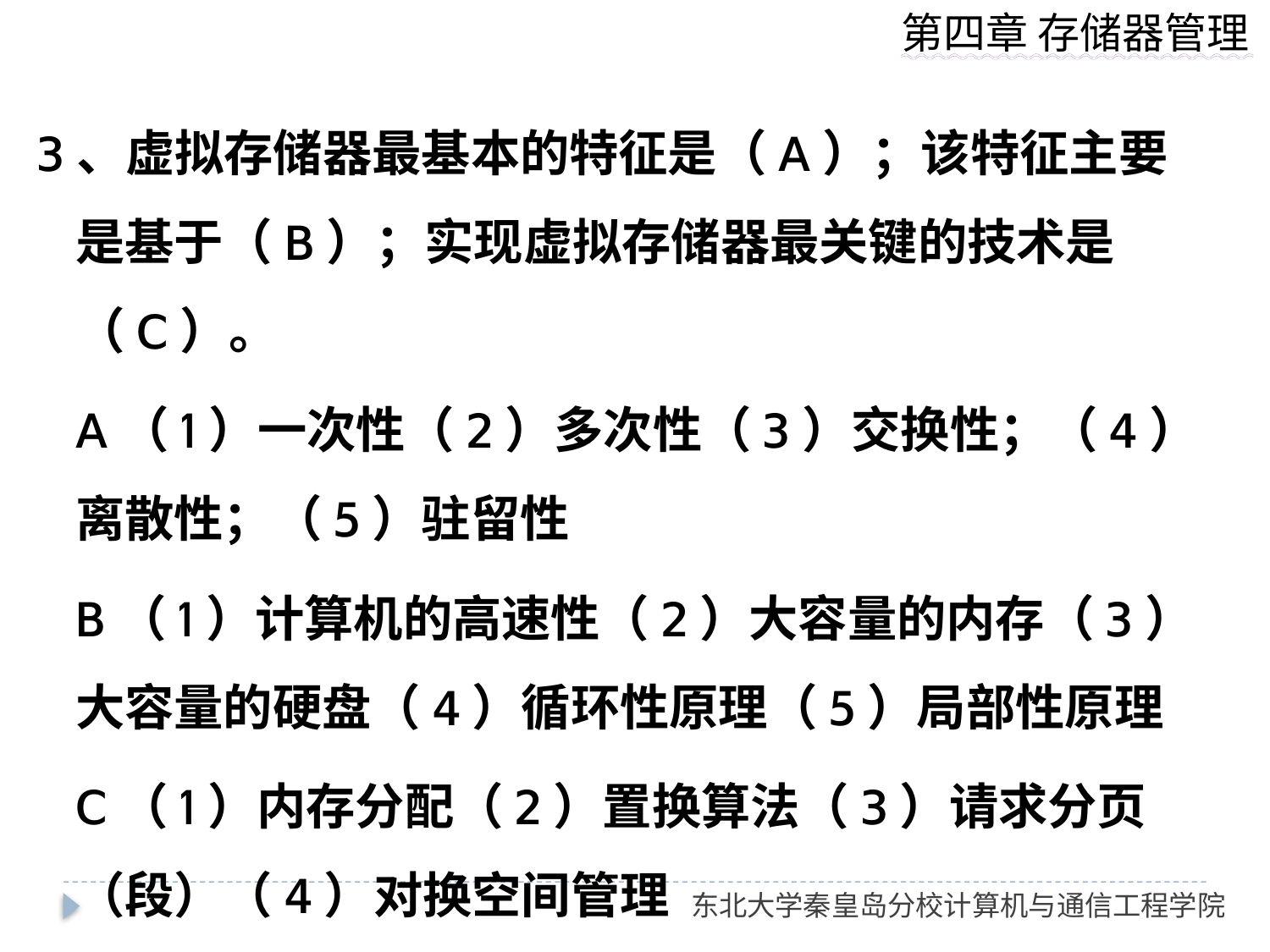

3、虚拟存储器最基本的特征是（A）；该特征主要是基于（B）；实现虚拟存储器最关键的技术是（C）。
	A（1）一次性（2）多次性（3）交换性；（4）离散性；（5）驻留性
	B（1）计算机的高速性（2）大容量的内存（3）大容量的硬盘（4）循环性原理（5）局部性原理
	C（1）内存分配（2）置换算法（3）请求分页（段）（4）对换空间管理